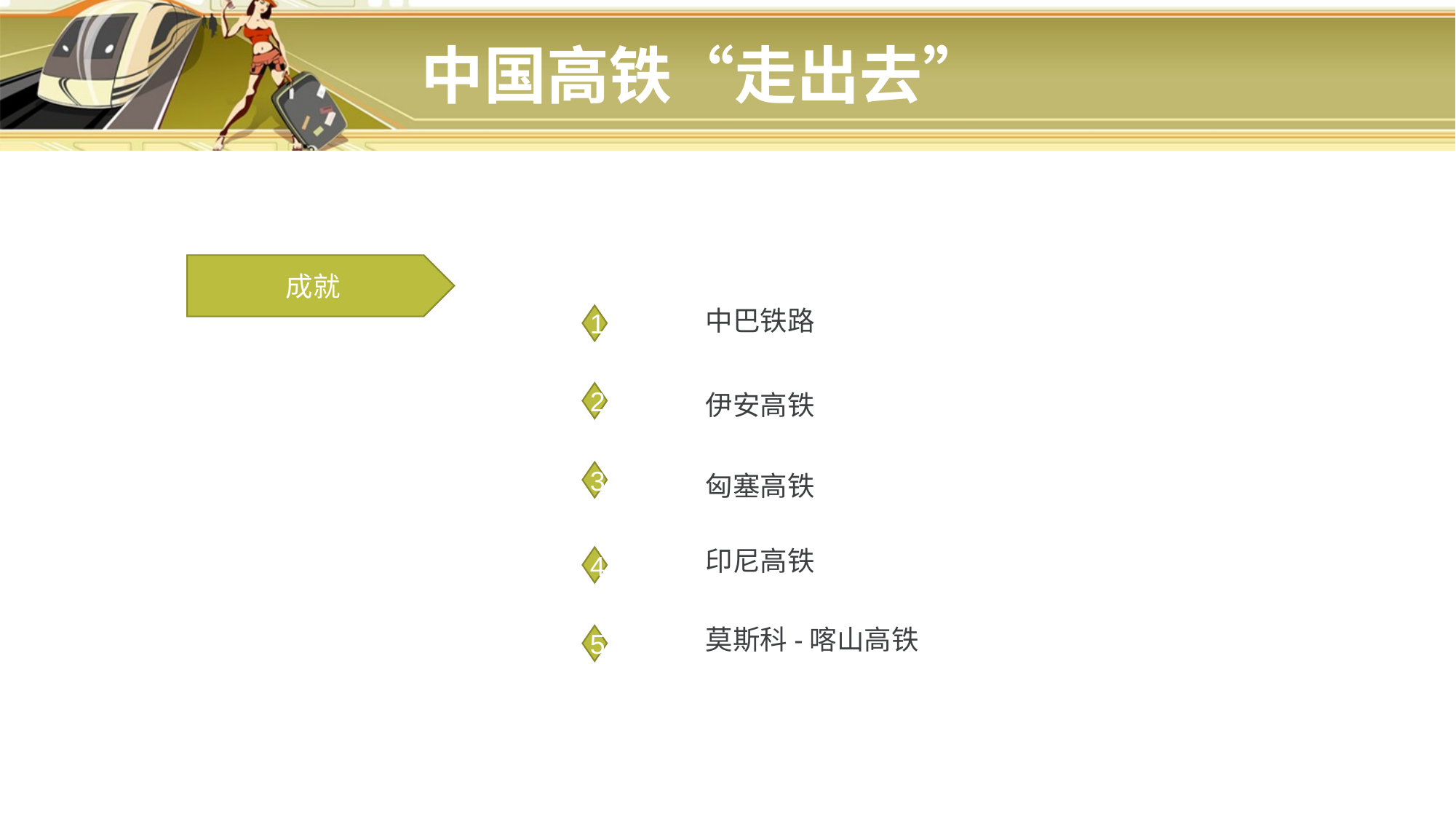

# 中国高铁“走出去”

成就
中巴铁路
1
2
伊安高铁
3
匈塞高铁
印尼高铁
4
莫斯科-喀山高铁
5